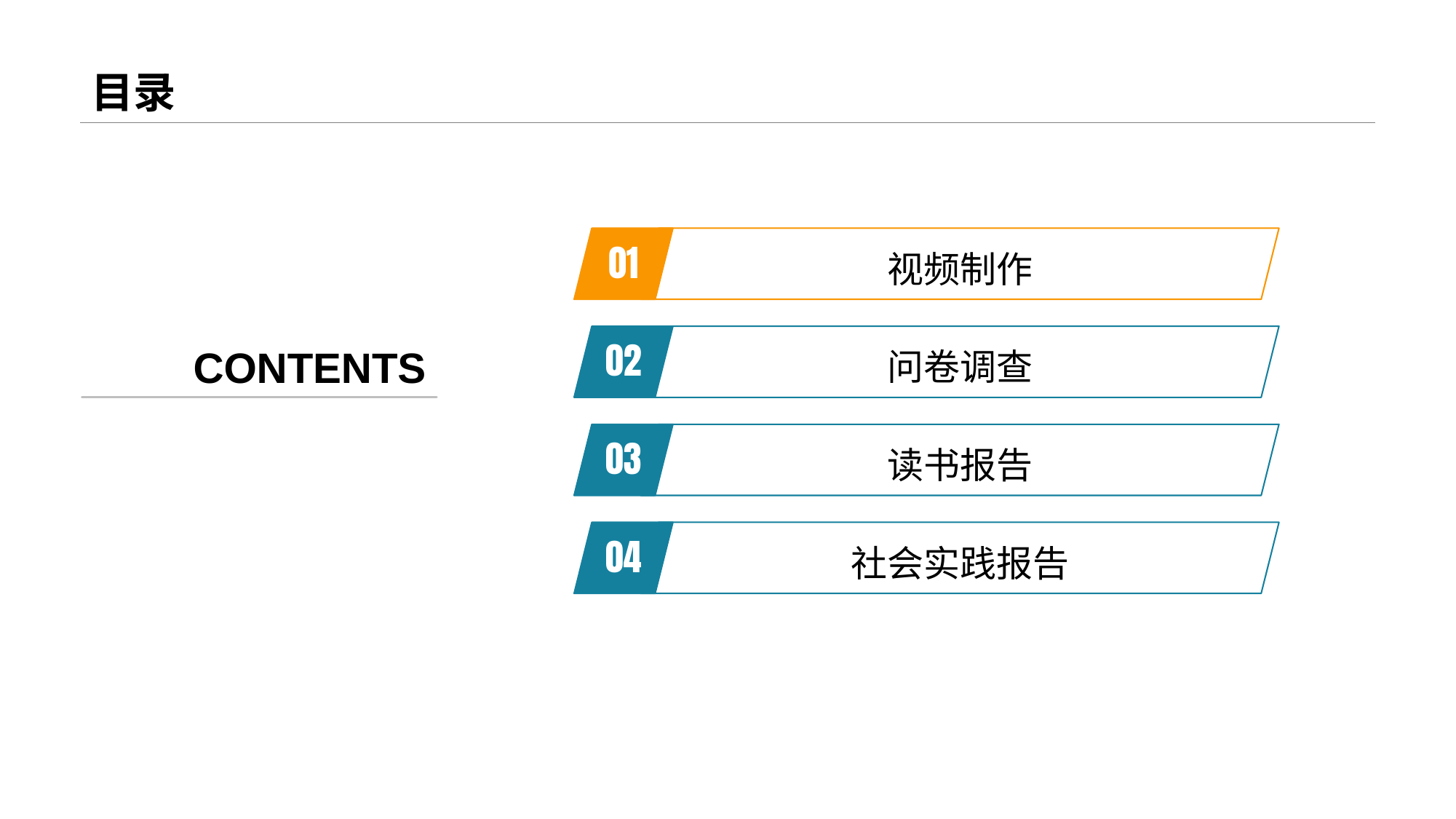

# 目录
01

视频制作

CONTENTS
02
问卷调查
03
读书报告
04
社会实践报告